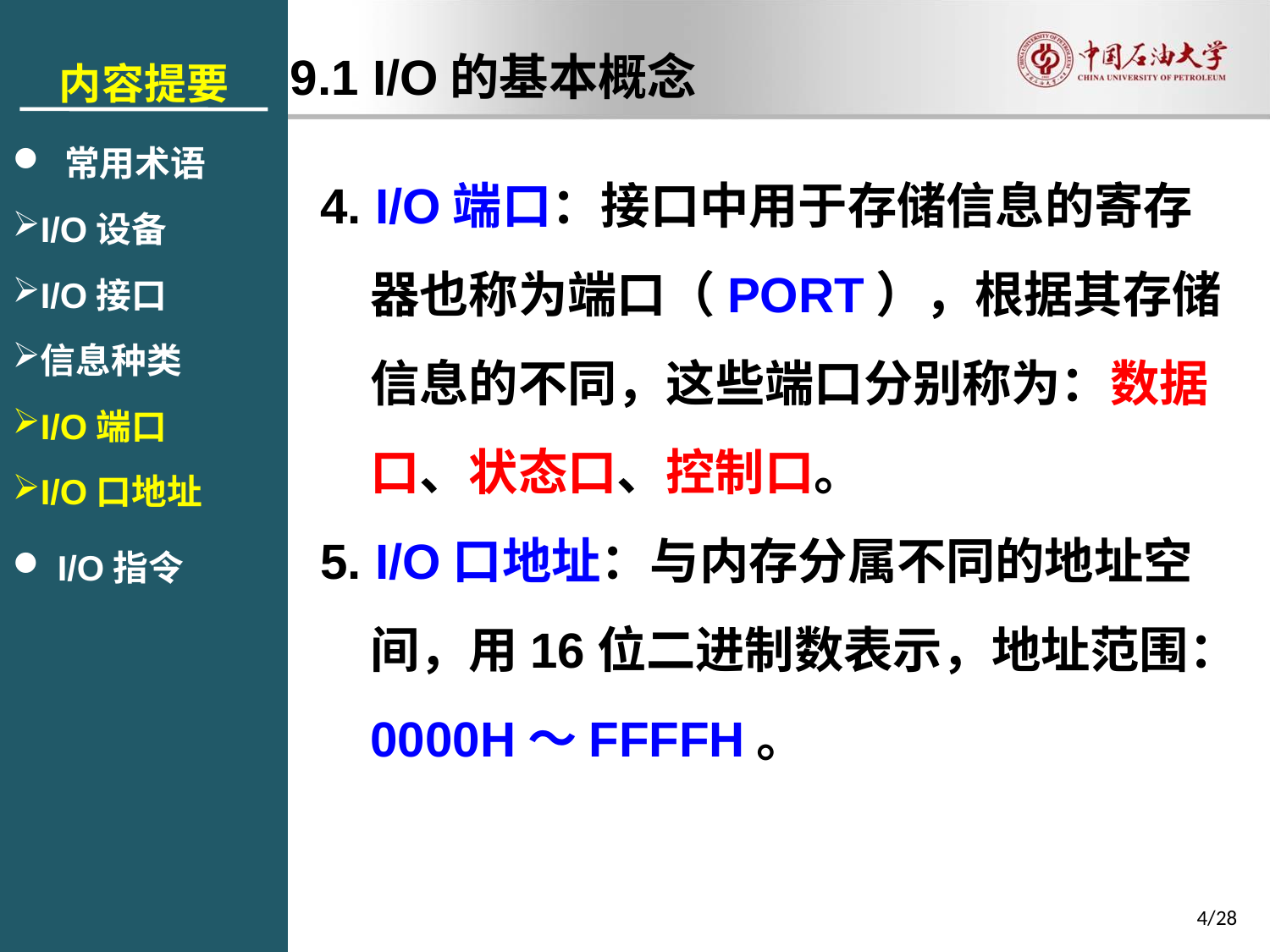

内容提要
 常用术语
I/O设备
I/O接口
信息种类
I/O端口
I/O口地址
 I/O指令
9.1 I/O的基本概念
4. I/O端口：接口中用于存储信息的寄存器也称为端口（PORT），根据其存储信息的不同，这些端口分别称为：数据口、状态口、控制口。
5. I/O口地址：与内存分属不同的地址空间，用16位二进制数表示，地址范围：0000H～FFFFH。
4/28